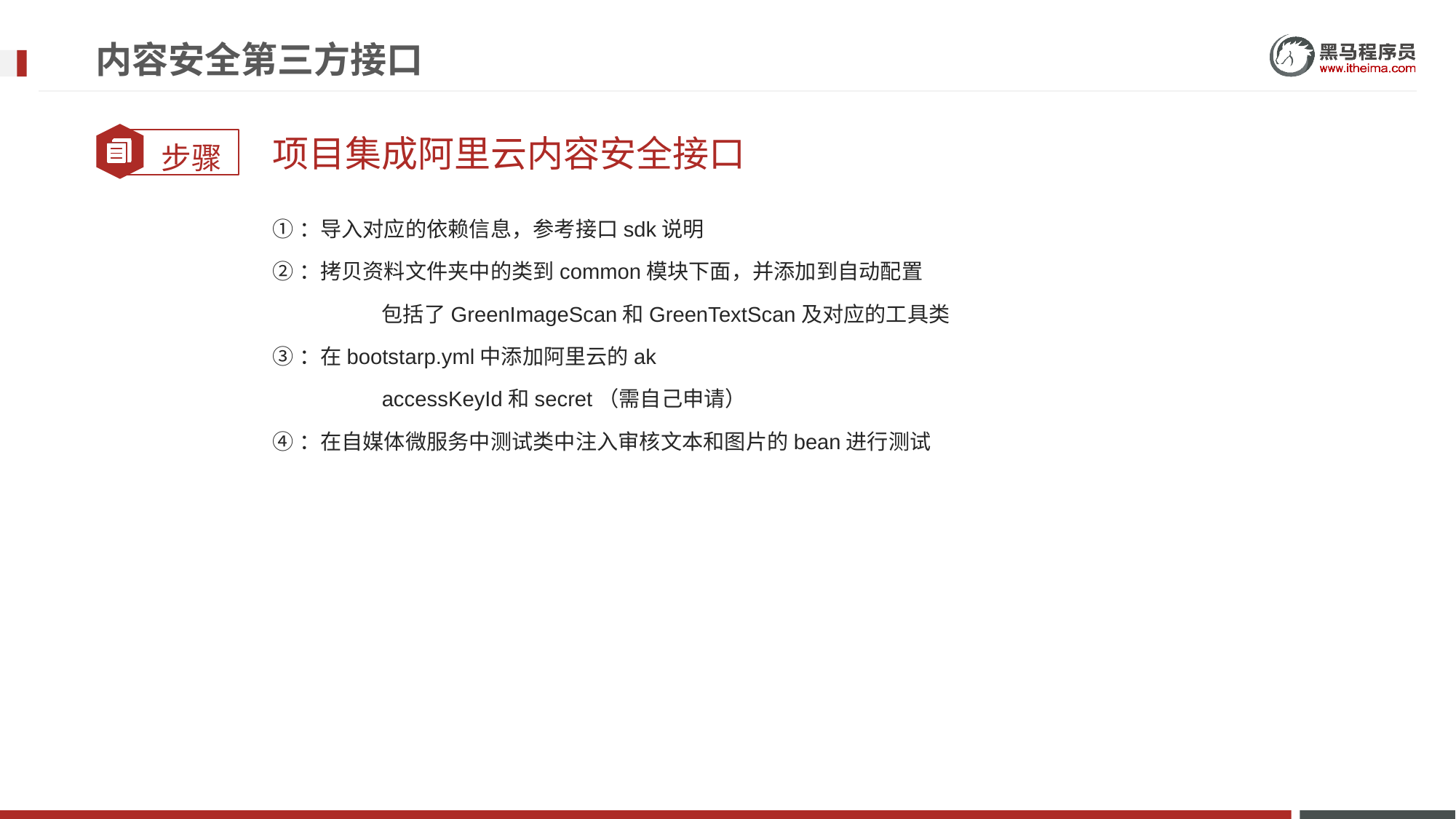

# 内容安全第三方接口
项目集成阿里云内容安全接口
①：导入对应的依赖信息，参考接口sdk说明
②：拷贝资料文件夹中的类到common模块下面，并添加到自动配置
	包括了GreenImageScan和GreenTextScan及对应的工具类
③：在bootstarp.yml中添加阿里云的ak
	accessKeyId和secret（需自己申请）
④：在自媒体微服务中测试类中注入审核文本和图片的bean进行测试